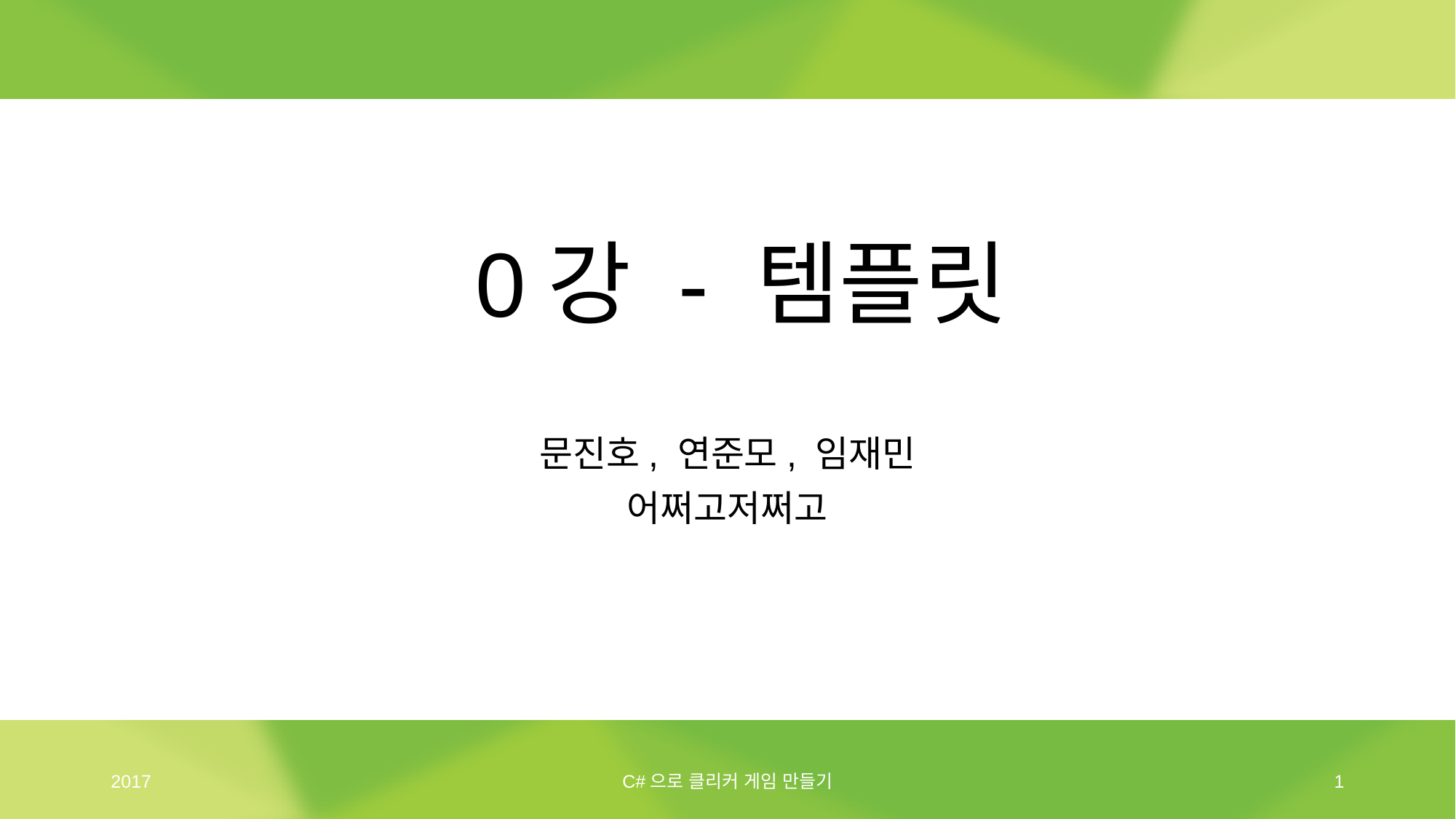

# 0강 - 템플릿
문진호, 연준모, 임재민
어쩌고저쩌고
2017
C#으로 클리커 게임 만들기
1